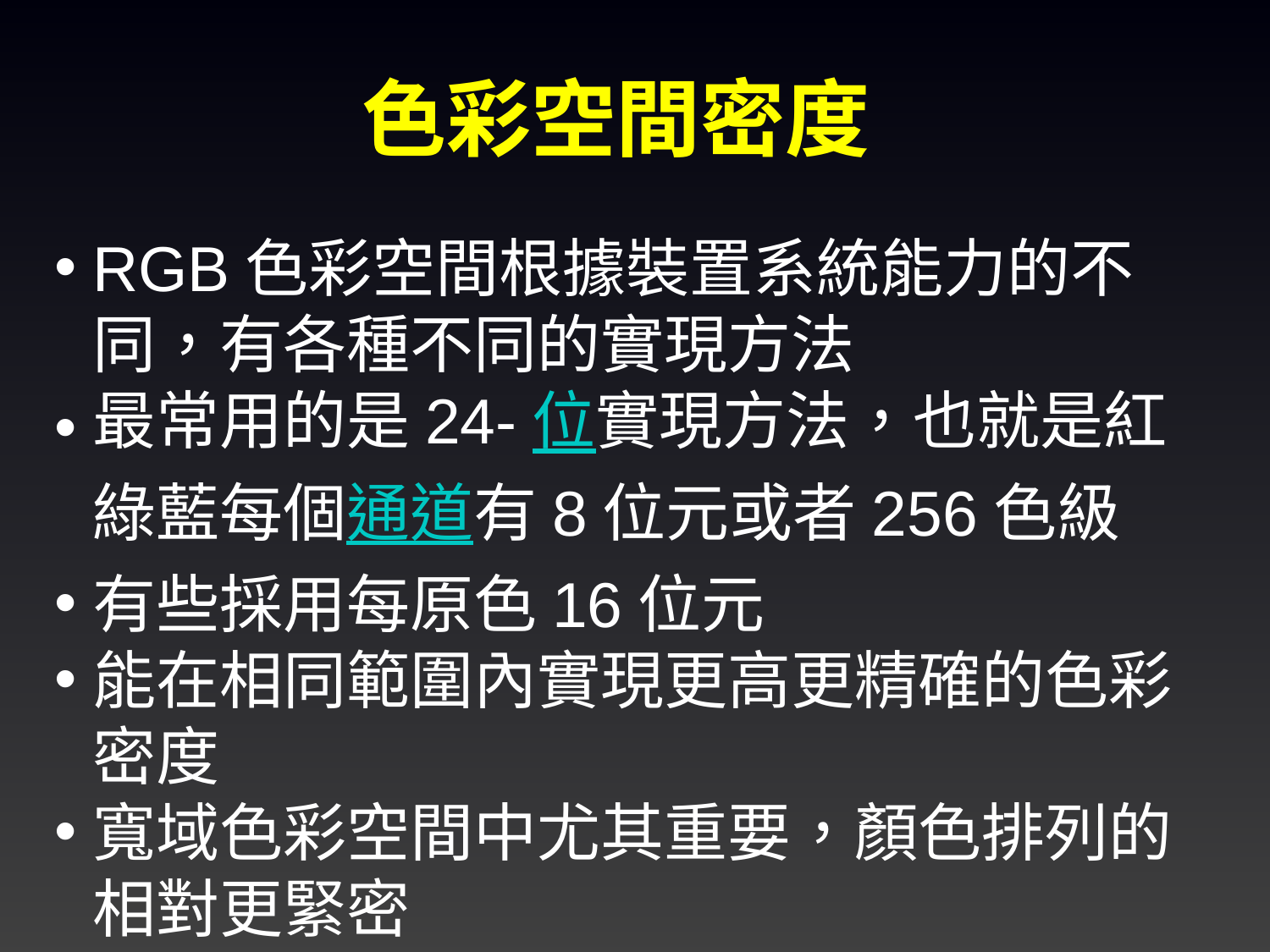

色彩空間密度
RGB色彩空間根據裝置系統能力的不同，有各種不同的實現方法
最常用的是24-位實現方法，也就是紅綠藍每個通道有8位元或者256色級
有些採用每原色16位元
能在相同範圍內實現更高更精確的色彩密度
寬域色彩空間中尤其重要，顏色排列的相對更緊密